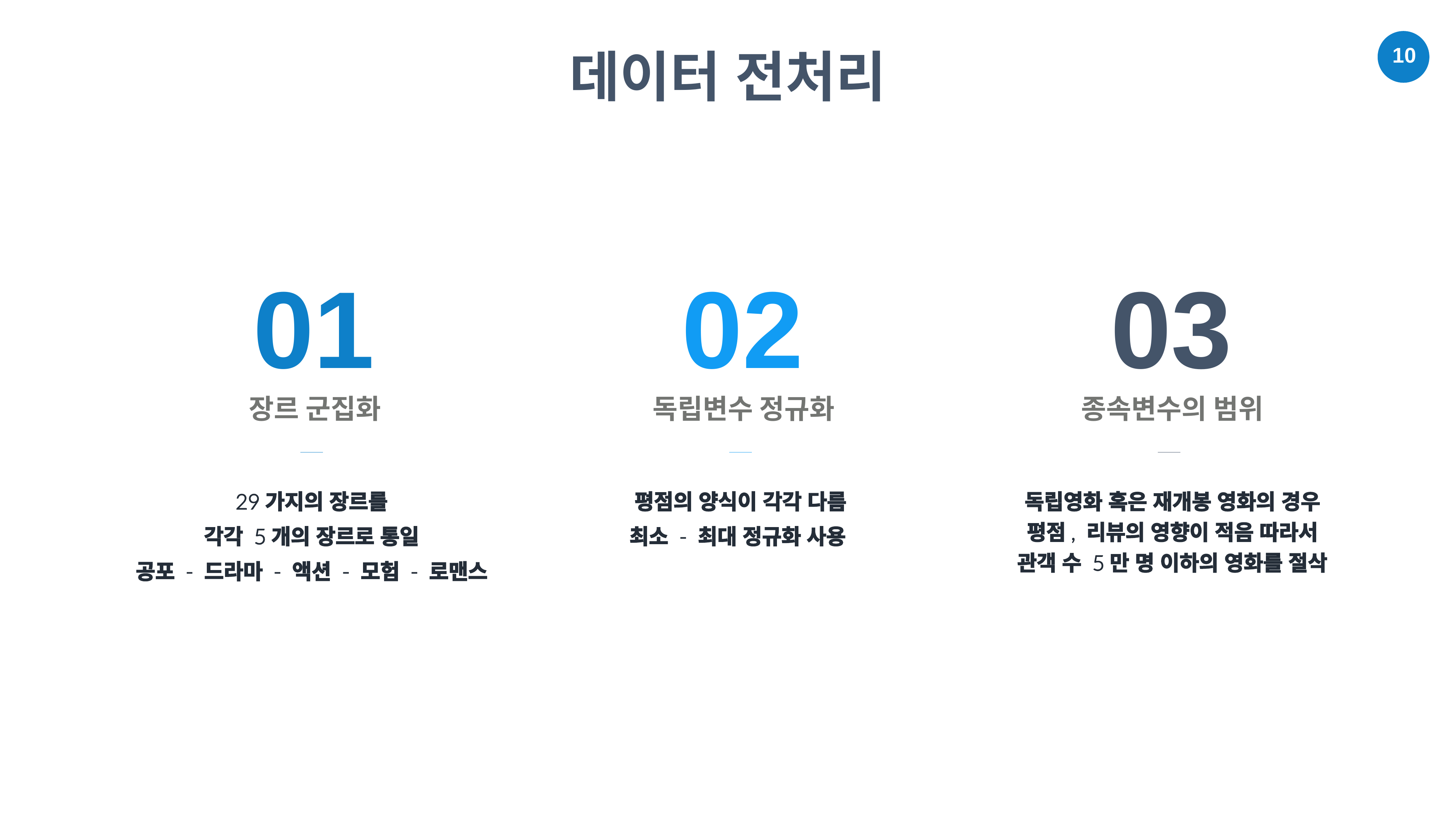

데이터 전처리
01
02
03
장르 군집화
독립변수 정규화
종속변수의 범위
29가지의 장르를
각각 5개의 장르로 통일
공포 - 드라마 - 액션 - 모험 - 로맨스
평점의 양식이 각각 다름
최소 - 최대 정규화 사용
독립영화 혹은 재개봉 영화의 경우 평점, 리뷰의 영향이 적음 따라서 관객 수 5만 명 이하의 영화를 절삭